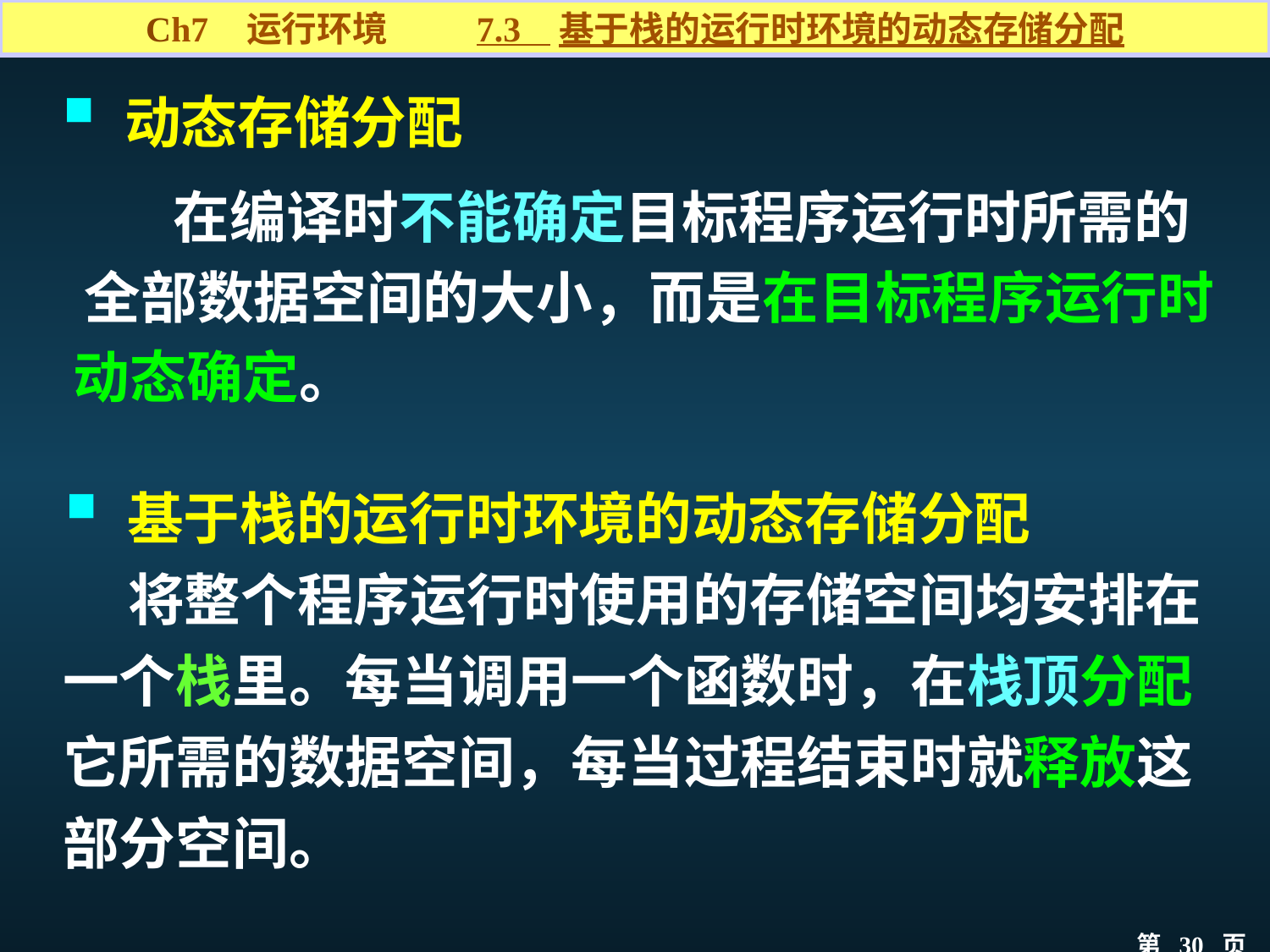

Ch7   运行环境          7.3   基于栈的运行时环境的动态存储分配
 动态存储分配
    在编译时不能确定目标程序运行时所需的
全部数据空间的大小，而是在目标程序运行时
动态确定。
 基于栈的运行时环境的动态存储分配
    将整个程序运行时使用的存储空间均安排在一个栈里。每当调用一个函数时，在栈顶分配它所需的数据空间，每当过程结束时就释放这部分空间。